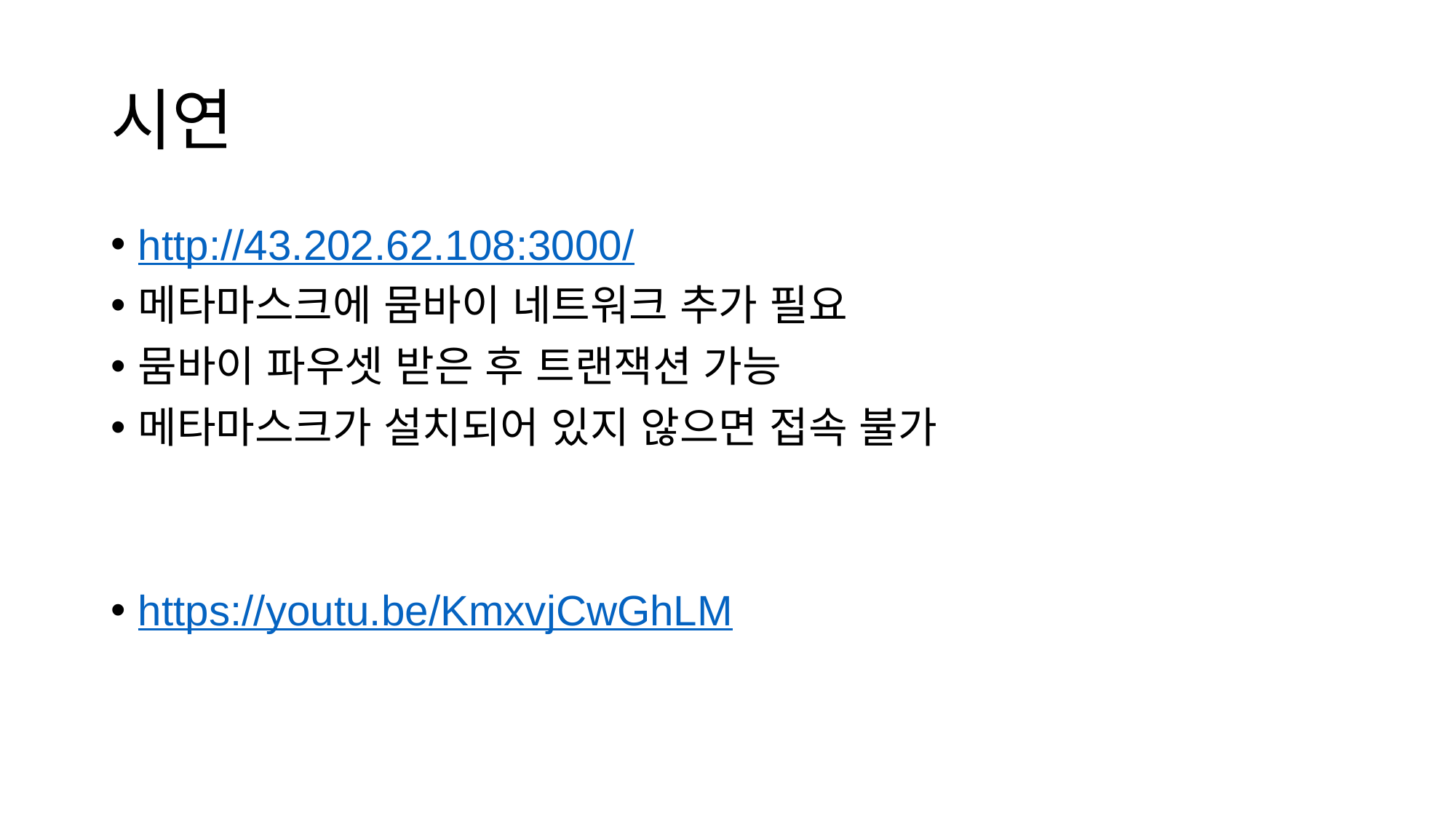

# 시연
http://43.202.62.108:3000/
메타마스크에 뭄바이 네트워크 추가 필요
뭄바이 파우셋 받은 후 트랜잭션 가능
메타마스크가 설치되어 있지 않으면 접속 불가

https://youtu.be/KmxvjCwGhLM